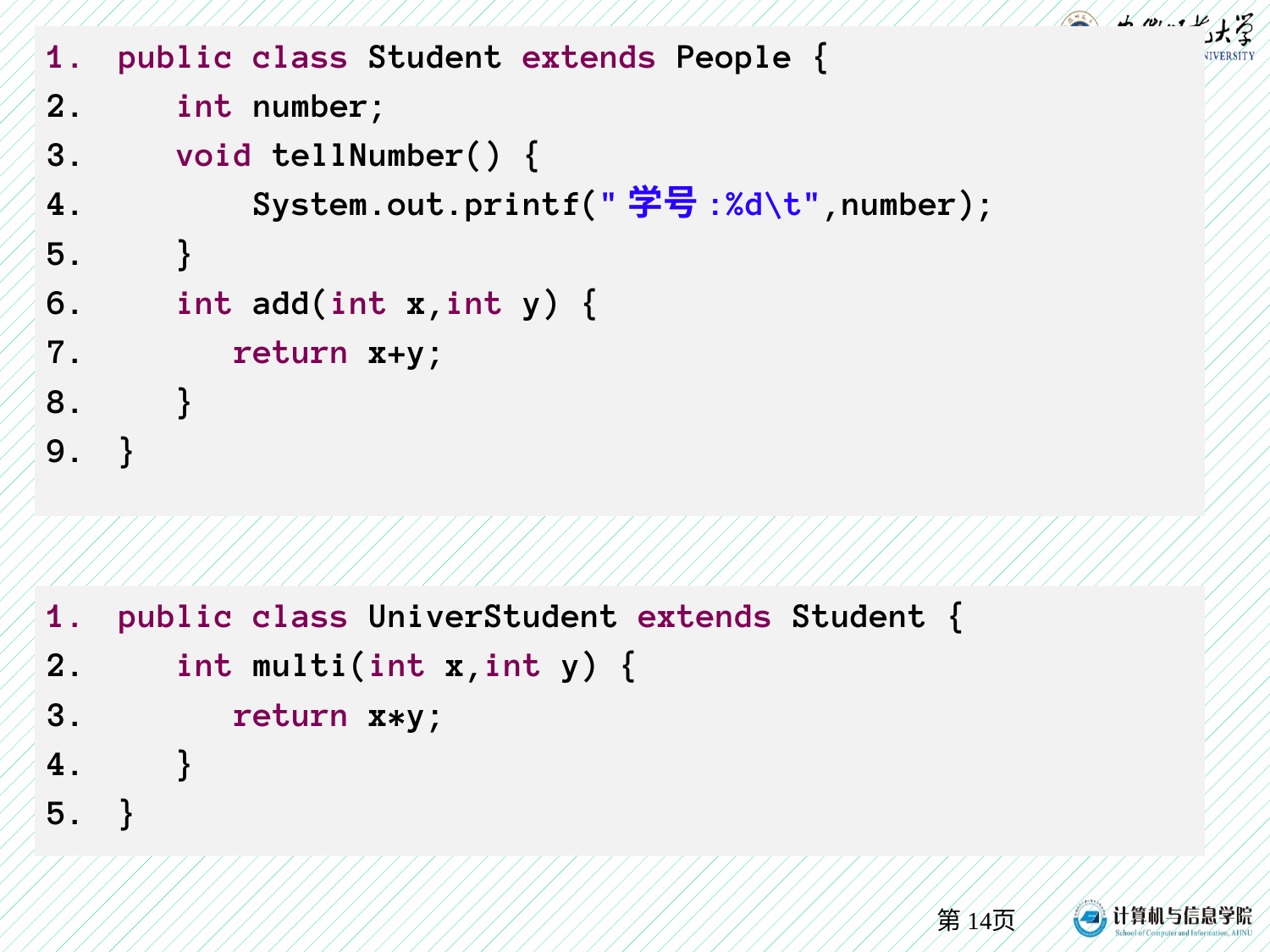

public class Student extends People {
   int number;
   void tellNumber() {
       System.out.printf("学号:%d\t",number);
   }
   int add(int x,int y) {
      return x+y;
   }
}
public class UniverStudent extends Student {
   int multi(int x,int y) {
      return x*y;
   }
}
第14页